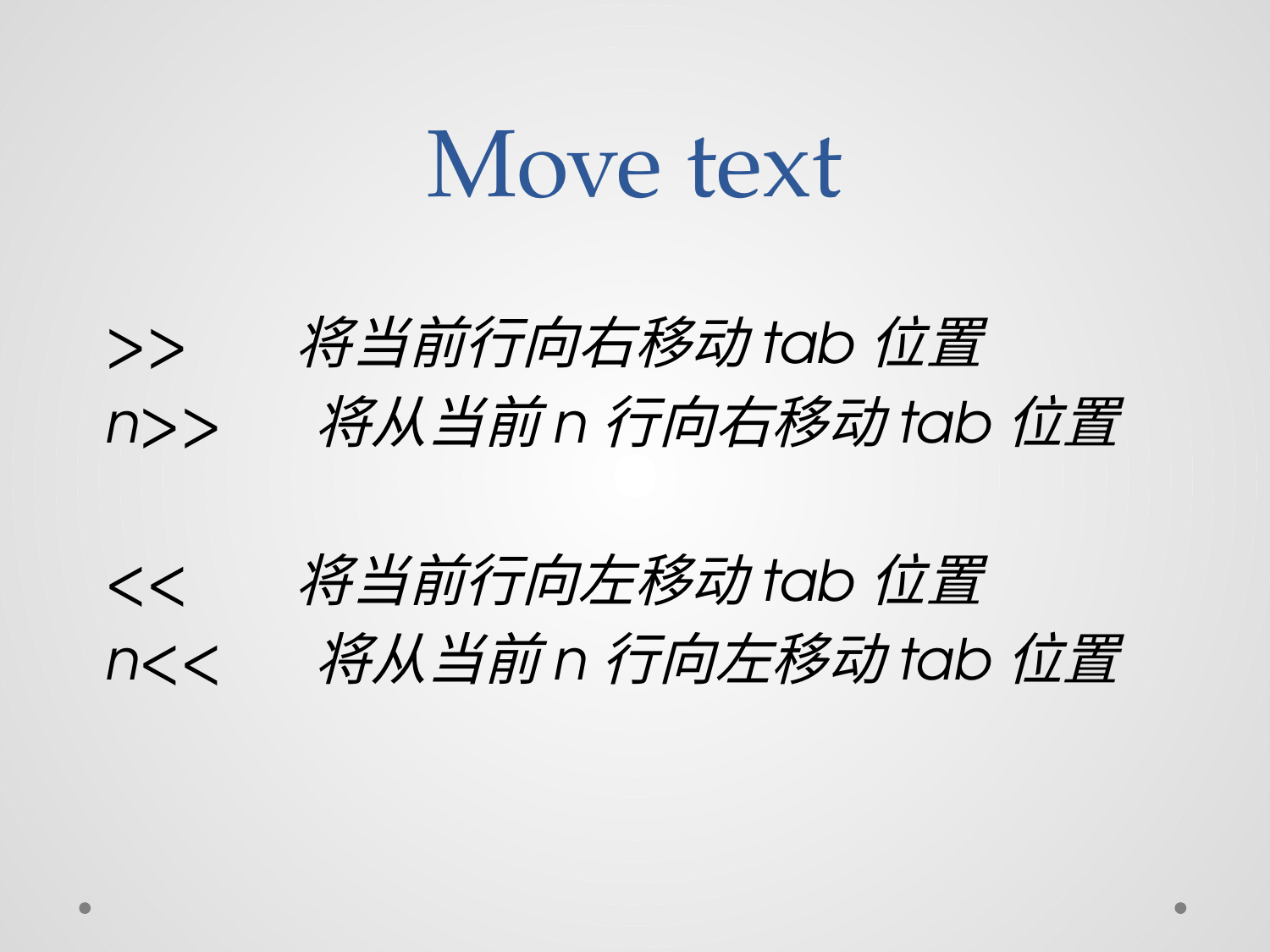

# Move text

>>      将当前行向右移动tab位置
n>>     将从当前n行向右移动tab位置

<<      将当前行向左移动tab位置
n<<     将从当前n行向左移动tab位置